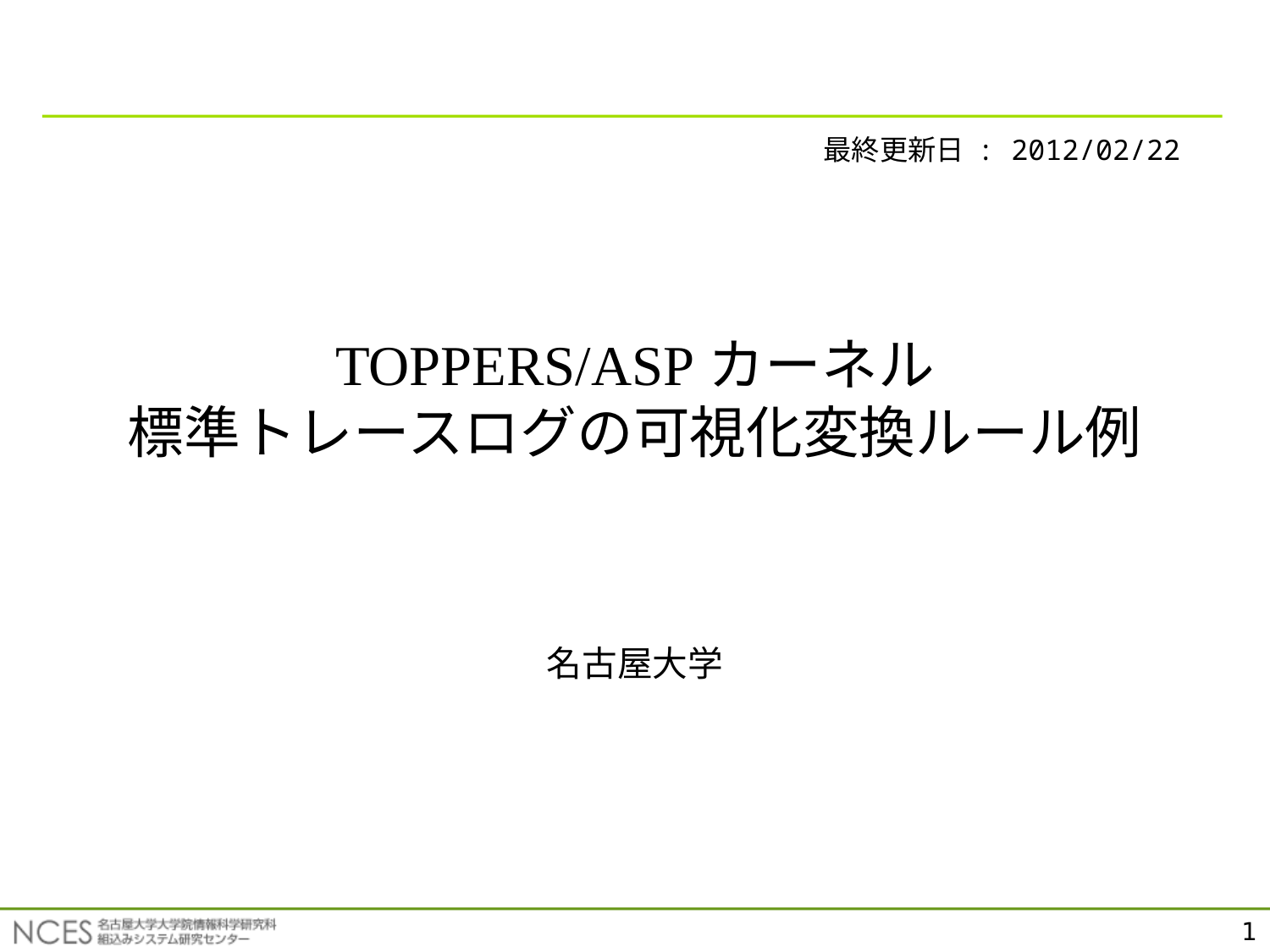

最終更新日 : 2012/02/22
# TOPPERS/ASPカーネル 標準トレースログの可視化変換ルール例

名古屋大学
1